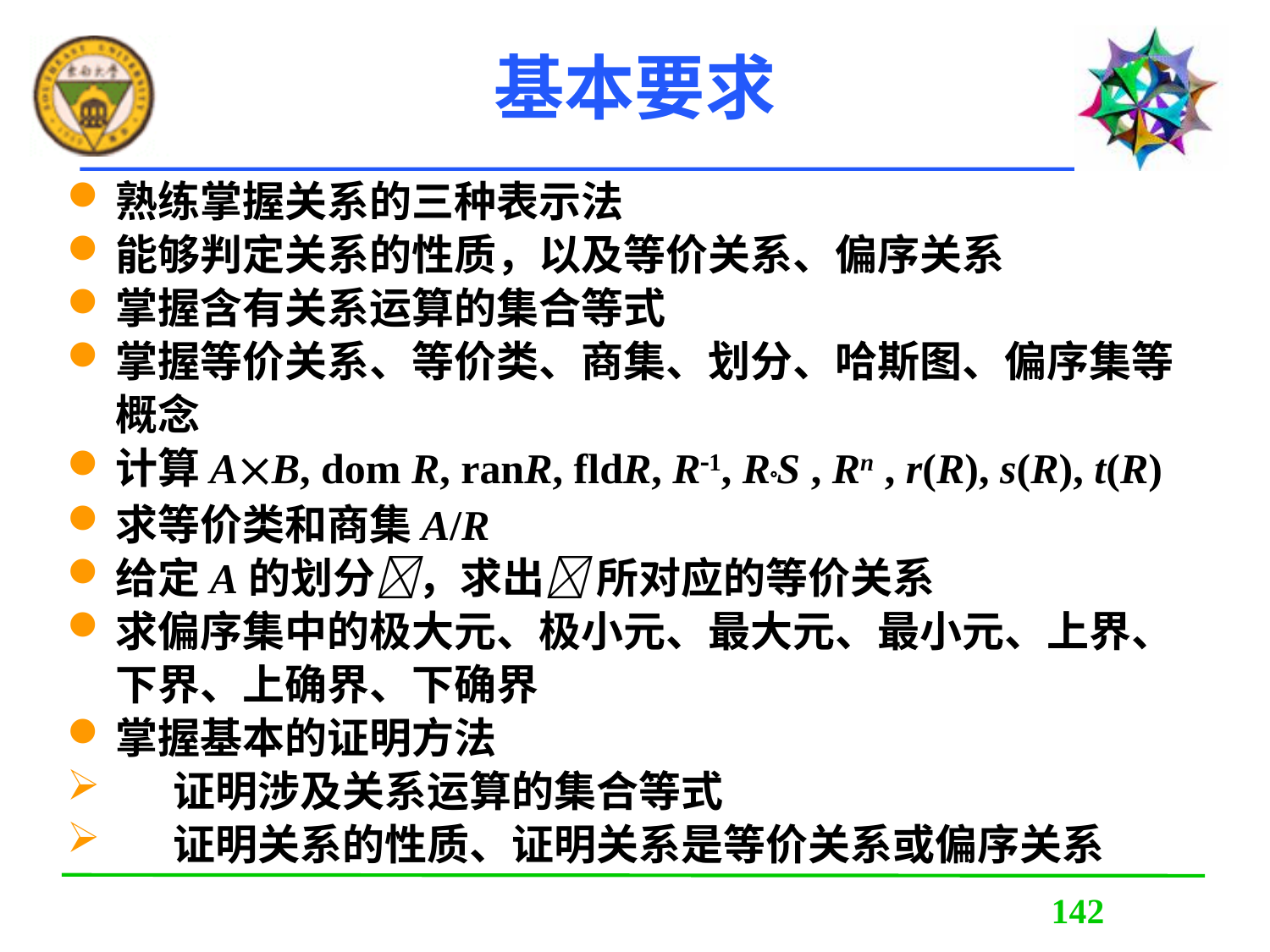

基本要求
熟练掌握关系的三种表示法
能够判定关系的性质，以及等价关系、偏序关系
掌握含有关系运算的集合等式
掌握等价关系、等价类、商集、划分、哈斯图、偏序集等概念
计算A×B, dom R, ranR, fldR, R−1, R°S , Rn , r(R), s(R), t(R)
求等价类和商集A/R
给定A的划分π，求出π 所对应的等价关系
求偏序集中的极大元、极小元、最大元、最小元、上界、下界、上确界、下确界
掌握基本的证明方法
     证明涉及关系运算的集合等式
     证明关系的性质、证明关系是等价关系或偏序关系